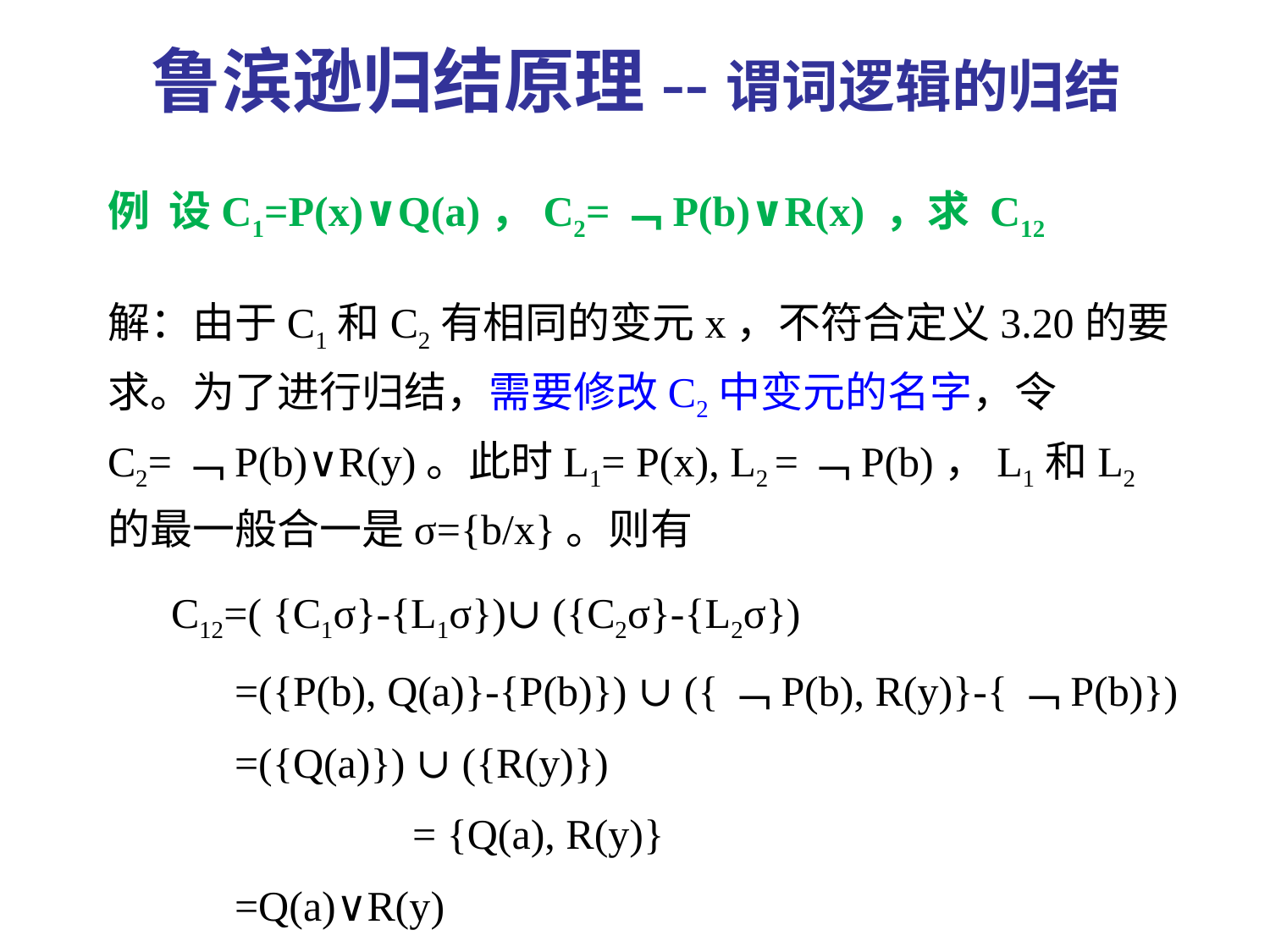

鲁滨逊归结原理--谓词逻辑的归结
例  设C1=P(x)∨Q(a)，C2=﹁P(b)∨R(x) ，求 C12
解：由于C1和C2有相同的变元x，不符合定义3.20的要求。为了进行归结，需要修改C2中变元的名字，令C2=﹁P(b)∨R(y)。此时L1= P(x), L2 =﹁P(b)，L1和L2的最一般合一是σ={b/x}。则有
      C12=( {C1σ}-{L1σ})∪ ({C2σ}-{L2σ})
            =({P(b), Q(a)}-{P(b)}) ∪ ({﹁P(b), R(y)}-{﹁P(b)})
            =({Q(a)}) ∪ ({R(y)})
            = {Q(a), R(y)}
            =Q(a)∨R(y)